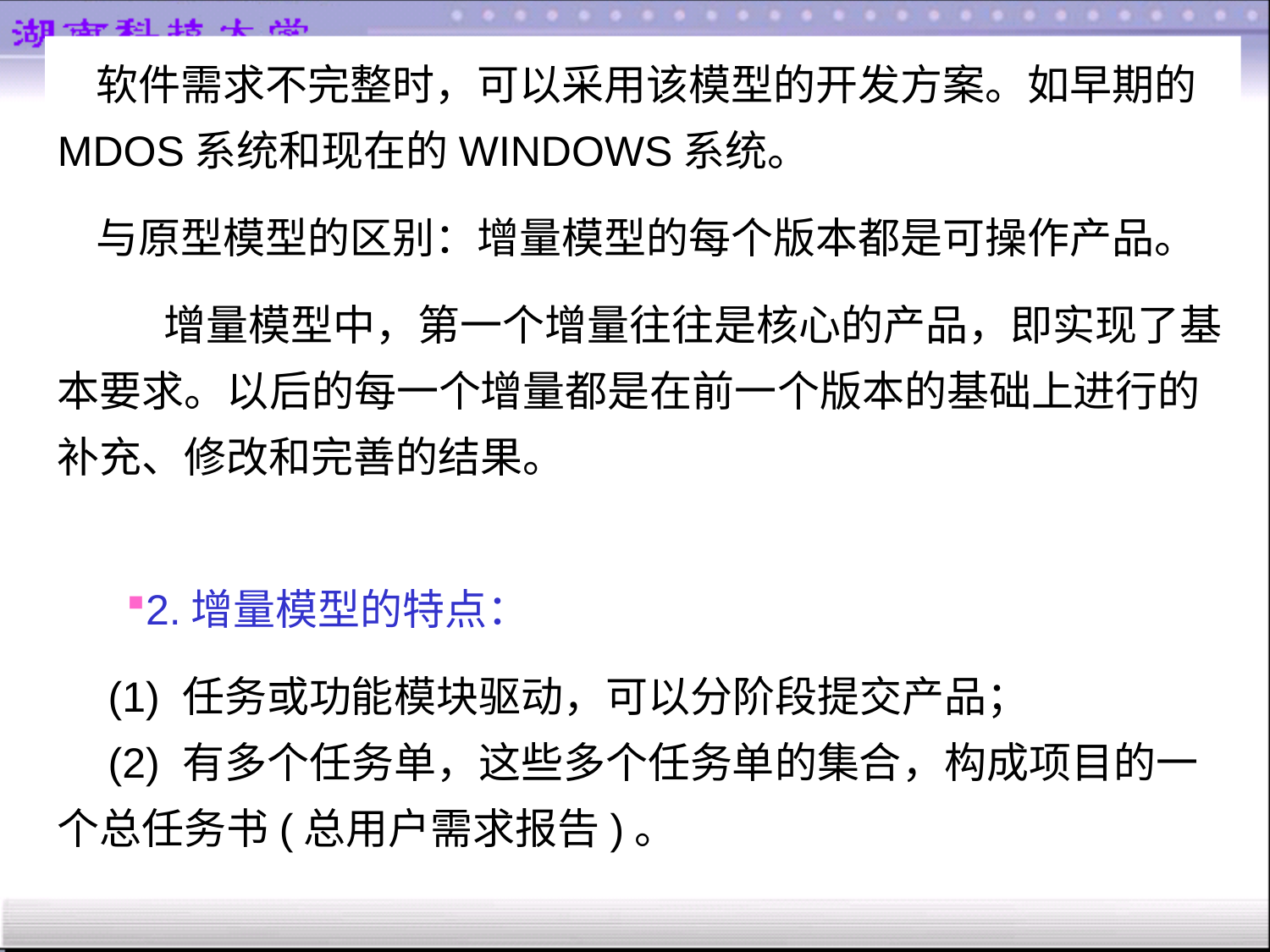

软件需求不完整时，可以采用该模型的开发方案。如早期的MDOS系统和现在的WINDOWS系统。
与原型模型的区别：增量模型的每个版本都是可操作产品。
      增量模型中，第一个增量往往是核心的产品，即实现了基本要求。以后的每一个增量都是在前一个版本的基础上进行的补充、修改和完善的结果。

2.增量模型的特点：
 (1) 任务或功能模块驱动，可以分阶段提交产品；
 (2) 有多个任务单，这些多个任务单的集合，构成项目的一个总任务书(总用户需求报告)。